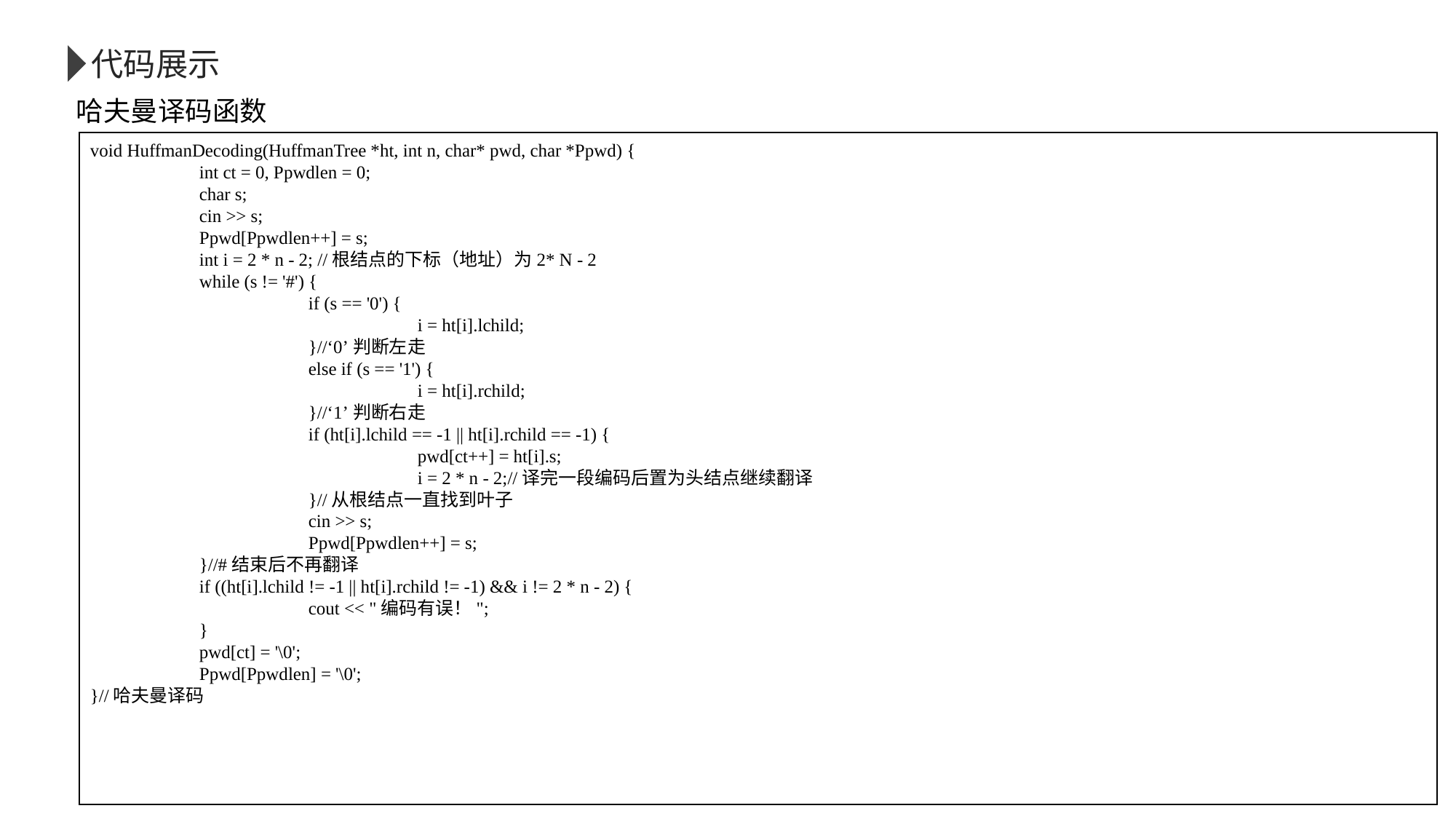

代码展示

哈夫曼译码函数

void HuffmanDecoding(HuffmanTree *ht, int n, char* pwd, char *Ppwd) {
	int ct = 0, Ppwdlen = 0;
	char s;
	cin >> s;
	Ppwd[Ppwdlen++] = s;
	int i = 2 * n - 2; //根结点的下标（地址）为2* N - 2
	while (s != '#') {
		if (s == '0') {
			i = ht[i].lchild;
		}//‘0’判断左走
		else if (s == '1') {
			i = ht[i].rchild;
		}//‘1’判断右走
		if (ht[i].lchild == -1 || ht[i].rchild == -1) {
			pwd[ct++] = ht[i].s;
			i = 2 * n - 2;//译完一段编码后置为头结点继续翻译
		}//从根结点一直找到叶子
		cin >> s;
		Ppwd[Ppwdlen++] = s;
	}//#结束后不再翻译
	if ((ht[i].lchild != -1 || ht[i].rchild != -1) && i != 2 * n - 2) {
		cout << "编码有误！";
	}
	pwd[ct] = '\0';
	Ppwd[Ppwdlen] = '\0';
}//哈夫曼译码